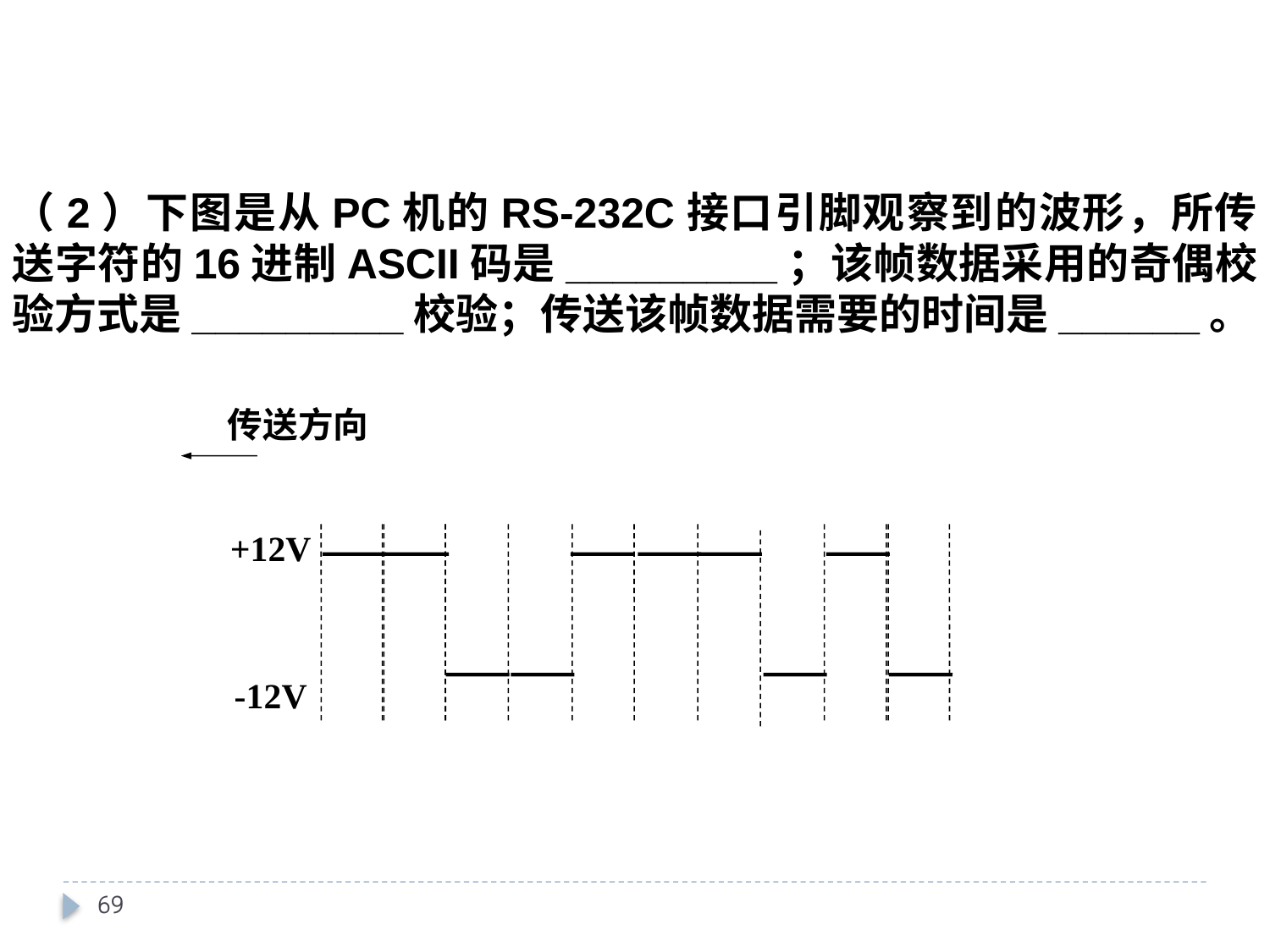

（2）下图是从PC机的RS-232C接口引脚观察到的波形，所传送字符的16进制ASCII码是_________；该帧数据采用的奇偶校验方式是_________校验；传送该帧数据需要的时间是______。

传送方向

+12V

-12V

69